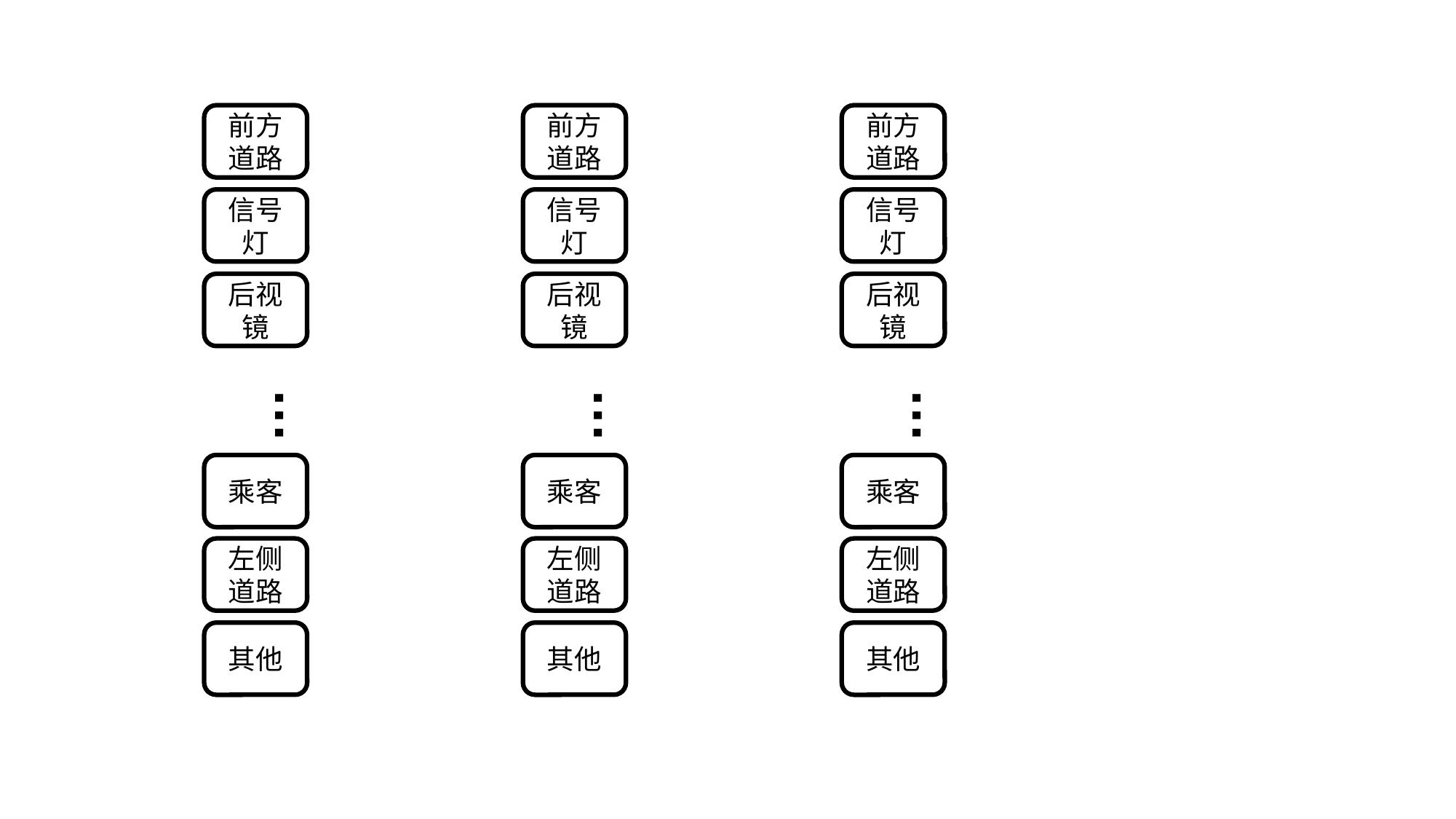

前方道路
前方道路
前方道路
信号灯
信号灯
信号灯
后视镜
后视镜
后视镜
…
…
…
乘客
乘客
乘客
左侧道路
左侧道路
左侧道路
其他
其他
其他